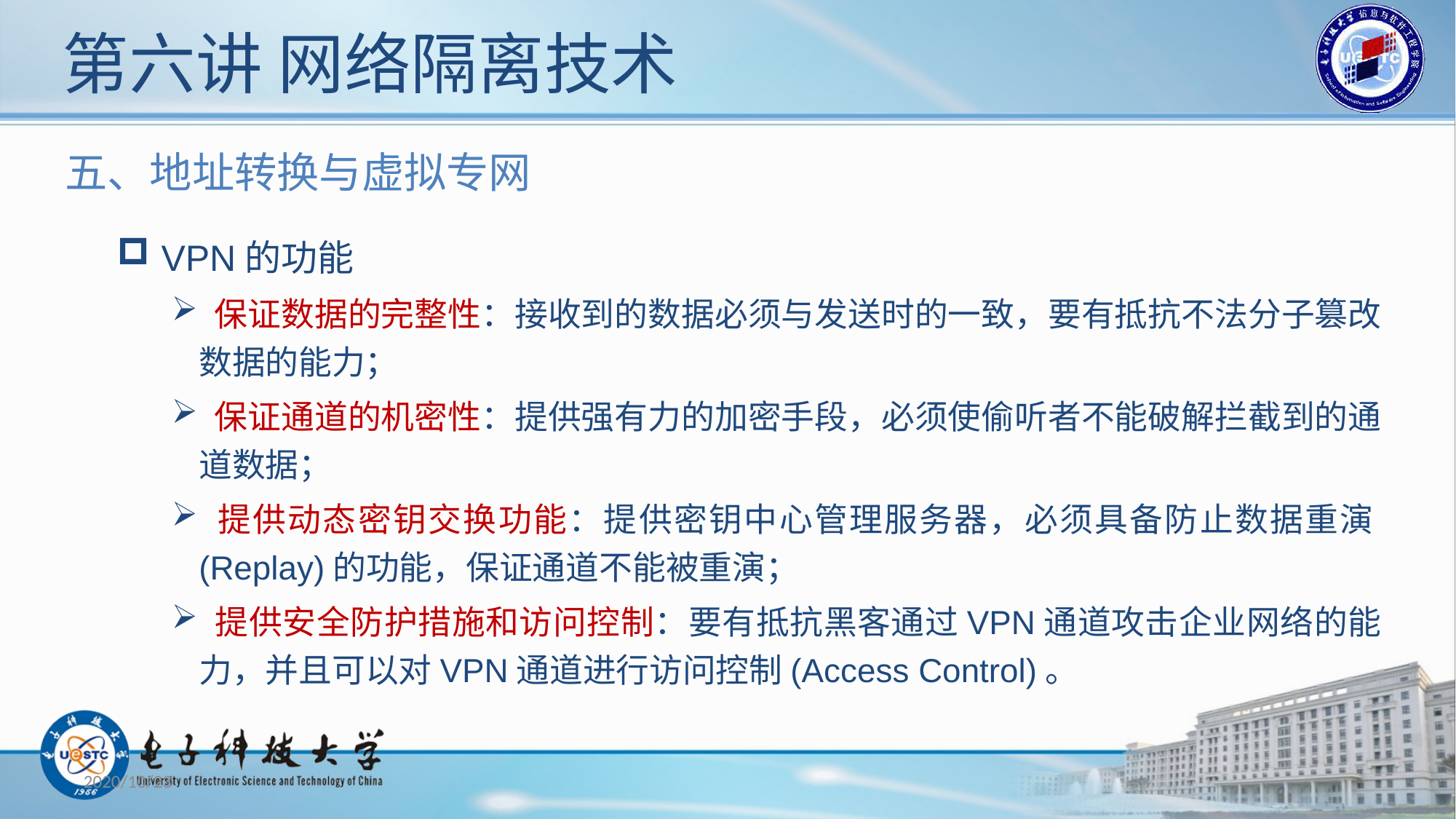

# 第六讲 网络隔离技术
五、地址转换与虚拟专网
 VPN的功能
 保证数据的完整性：接收到的数据必须与发送时的一致，要有抵抗不法分子篡改数据的能力；
 保证通道的机密性：提供强有力的加密手段，必须使偷听者不能破解拦截到的通道数据；
 提供动态密钥交换功能：提供密钥中心管理服务器，必须具备防止数据重演(Replay)的功能，保证通道不能被重演；
 提供安全防护措施和访问控制：要有抵抗黑客通过VPN通道攻击企业网络的能力，并且可以对VPN通道进行访问控制(Access Control)。

2020/10/23